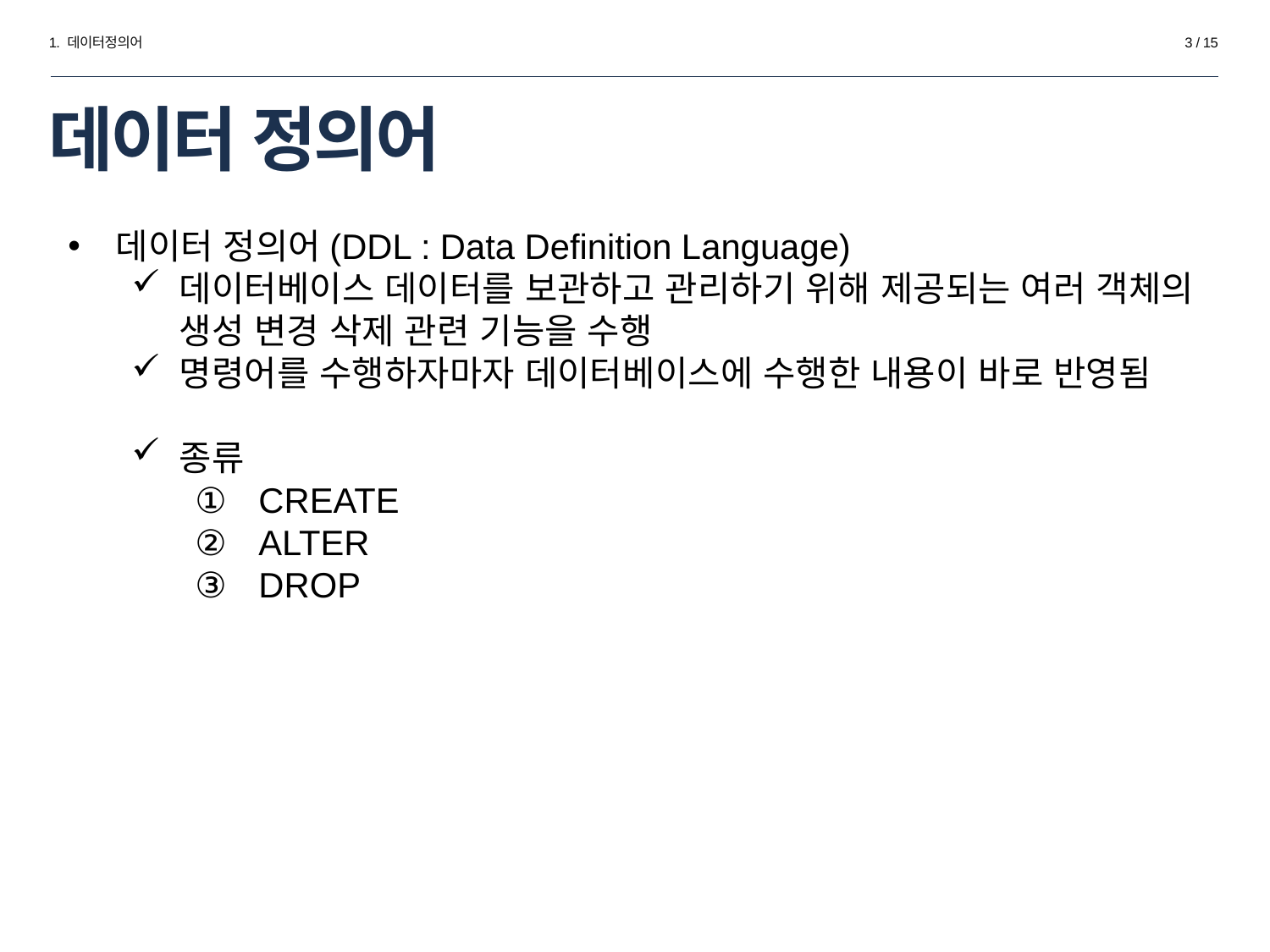

1. 데이터정의어
3 / 15
# 데이터 정의어
데이터 정의어(DDL : Data Definition Language)
데이터베이스 데이터를 보관하고 관리하기 위해 제공되는 여러 객체의 생성 변경 삭제 관련 기능을 수행
명령어를 수행하자마자 데이터베이스에 수행한 내용이 바로 반영됨

종류
CREATE
ALTER
DROP